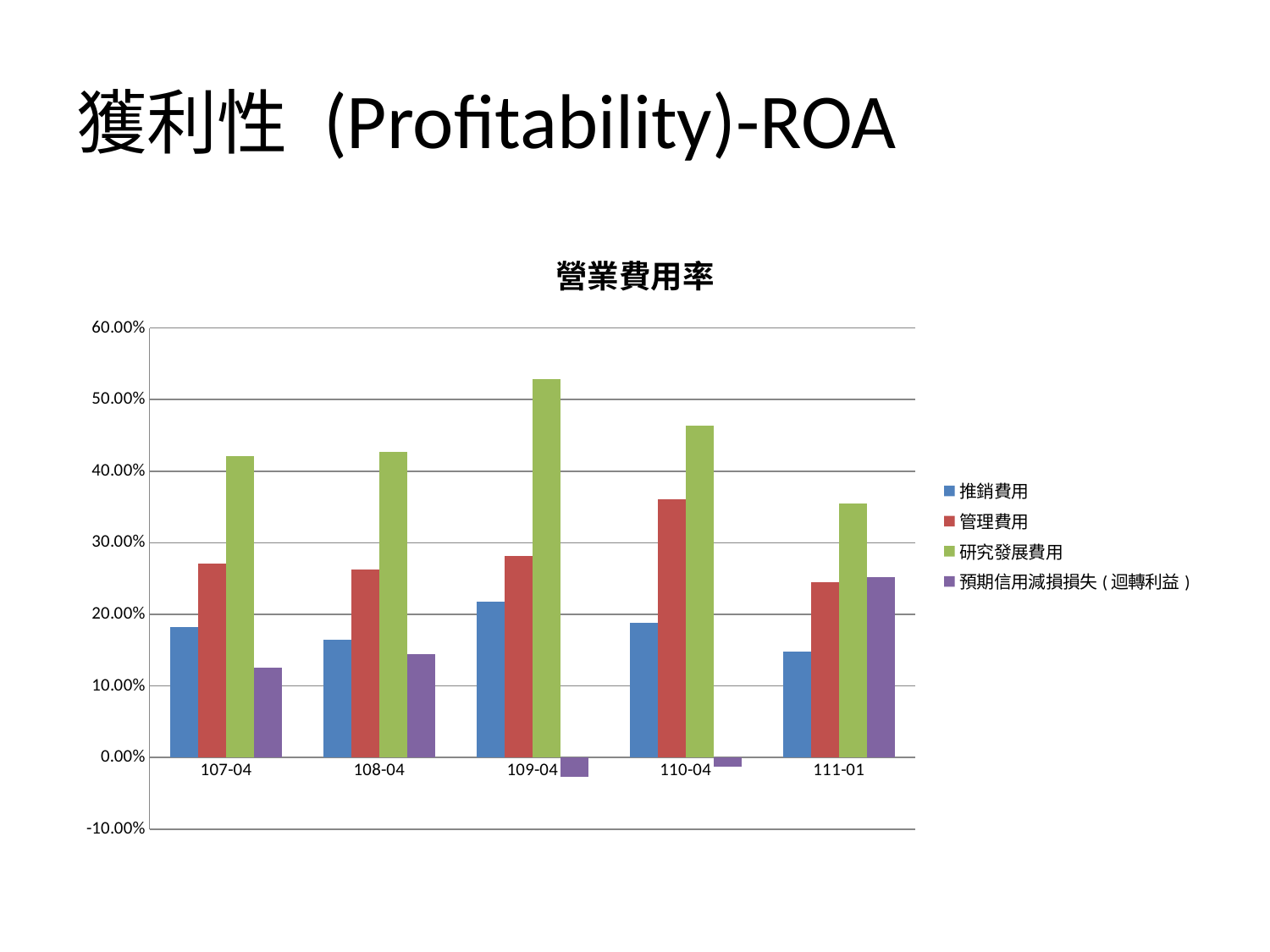

# 獲利性 (Profitability)-ROA

### Chart: 營業費用率

| Category | 推銷費用 | 管理費用 | 研究發展費用 | 預期信用減損損失(迴轉利益) |
|---|---|---|---|---|
| 107-04 | 0.18181727950664017 | 0.2709558847856439 | 0.421327757449033 | 0.12589907825868307 |
| 108-04 | 0.16468248340210542 | 0.26307016416857026 | 0.4272871223029986 | 0.14496023012632595 |
| 109-04 | 0.2174403652120619 | 0.2817305186343497 | 0.528068230961116 | -0.02723911480752764 |
| 110-04 | 0.1881867609596593 | 0.36076363805347494 | 0.46389871107562464 | -0.012849110088758775 |
| 111-01 | 0.14748453739718173 | 0.24543135879614875 | 0.3549703500605752 | 0.25211375374609446 |